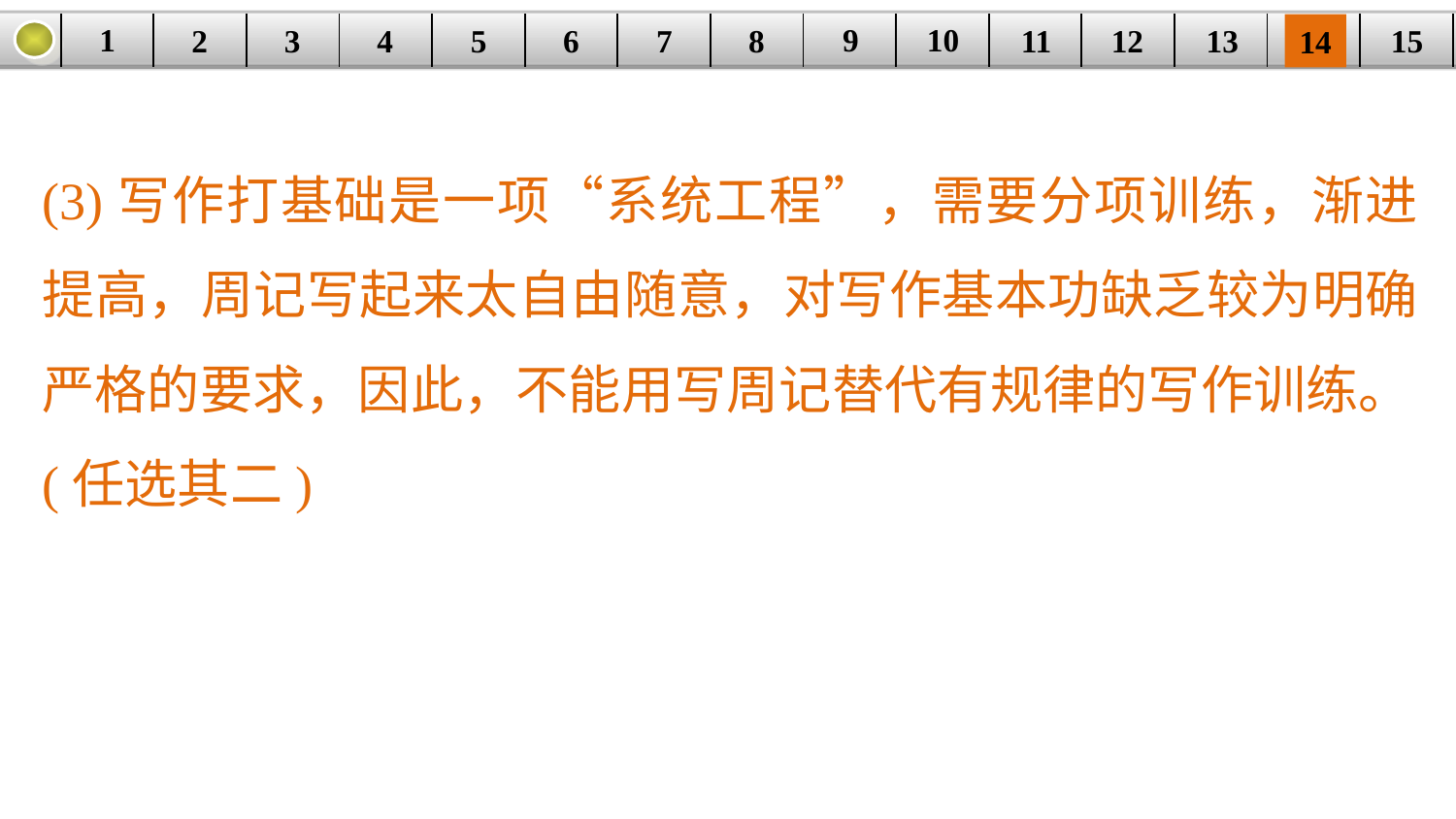

9
10
1
3
4
5
6
8
11
2
12
15
|  |  |  |  |  |  |  |  |  |  |  |  |  |  |  |
| --- | --- | --- | --- | --- | --- | --- | --- | --- | --- | --- | --- | --- | --- | --- |
7
13
14

(3)写作打基础是一项“系统工程”，需要分项训练，渐进提高，周记写起来太自由随意，对写作基本功缺乏较为明确严格的要求，因此，不能用写周记替代有规律的写作训练。
(任选其二)